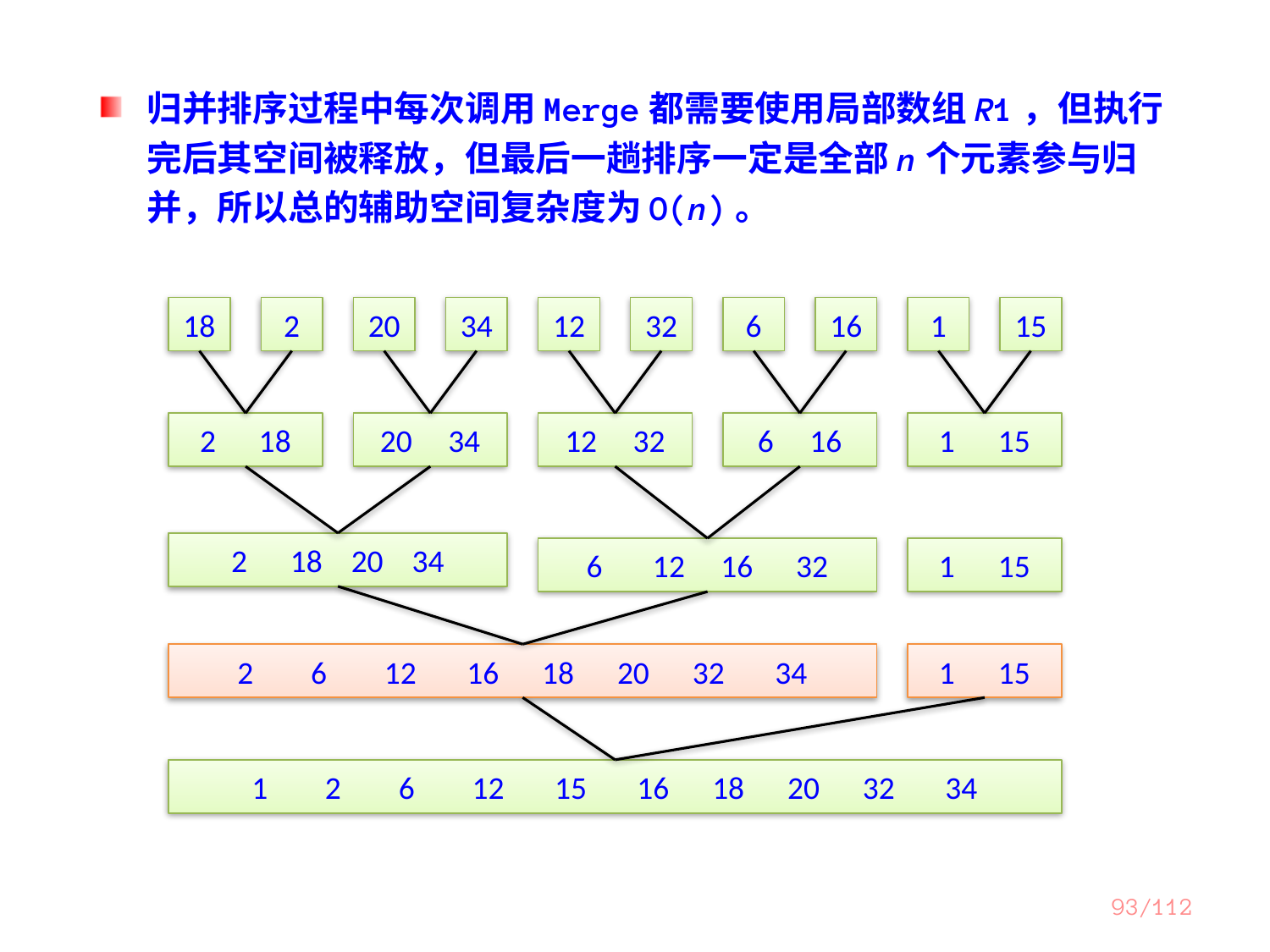

归并排序过程中每次调用Merge都需要使用局部数组R1，但执行完后其空间被释放，但最后一趟排序一定是全部n个元素参与归并，所以总的辅助空间复杂度为O(n)。
18
2
20
34
12
32
6
16
1
15
2      18
20     34
12     32
6     16
1      15
2      18    20    34
6       12     16      32
1      15
2        6        12       16      18      20      32       34
1      15
1        2        6        12       15       16      18      20      32       34
93/112